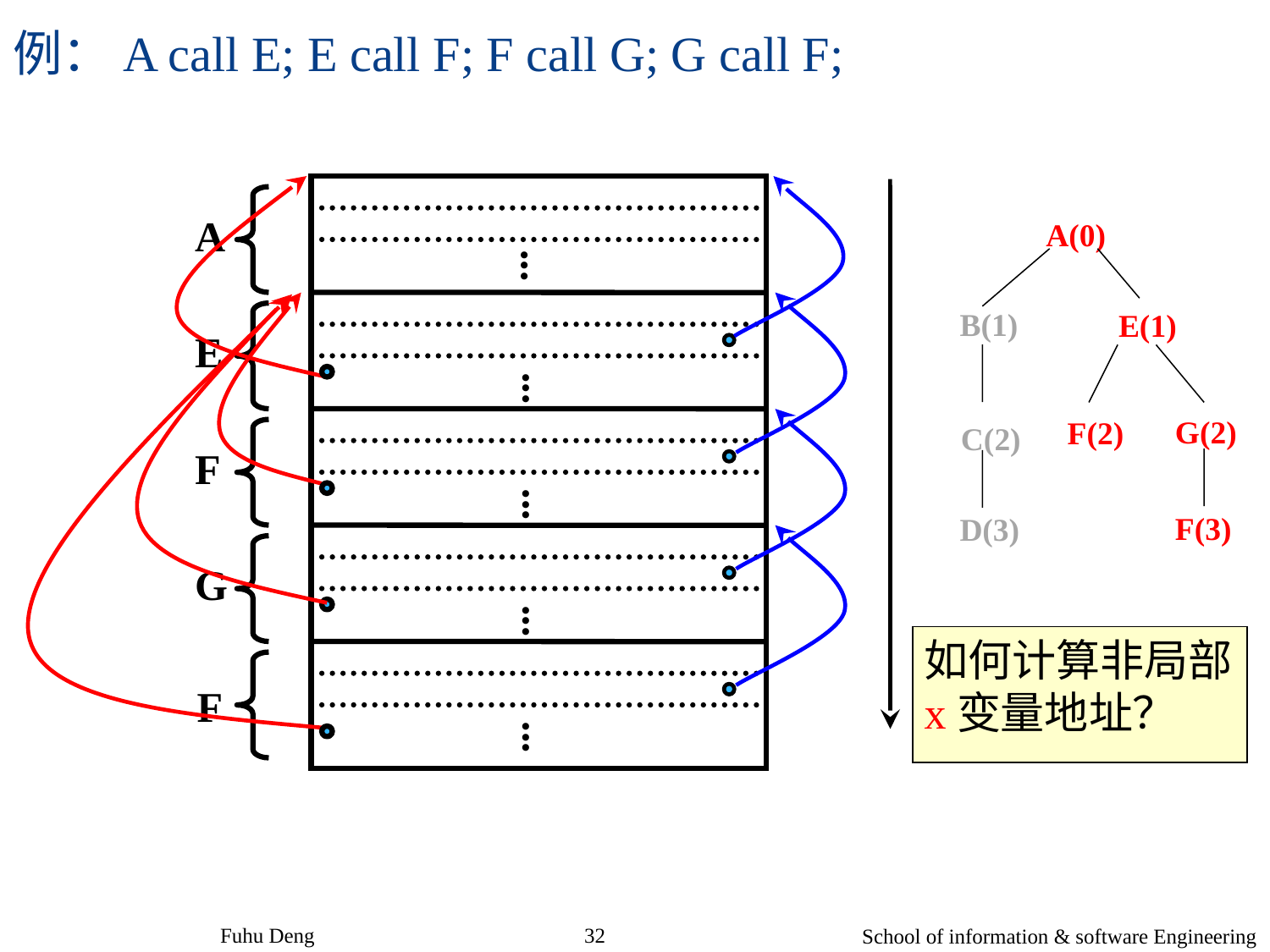

例：A call E; E call F; F call G; G call F;

A

A(0)

...

B(1)
E(1)

E

...
G(2)
F(2)

C(2)

F

...
F(3)
D(3)

G

...
如何计算非局部x变量地址？

F

...

School of information & software Engineering
32
Fuhu Deng